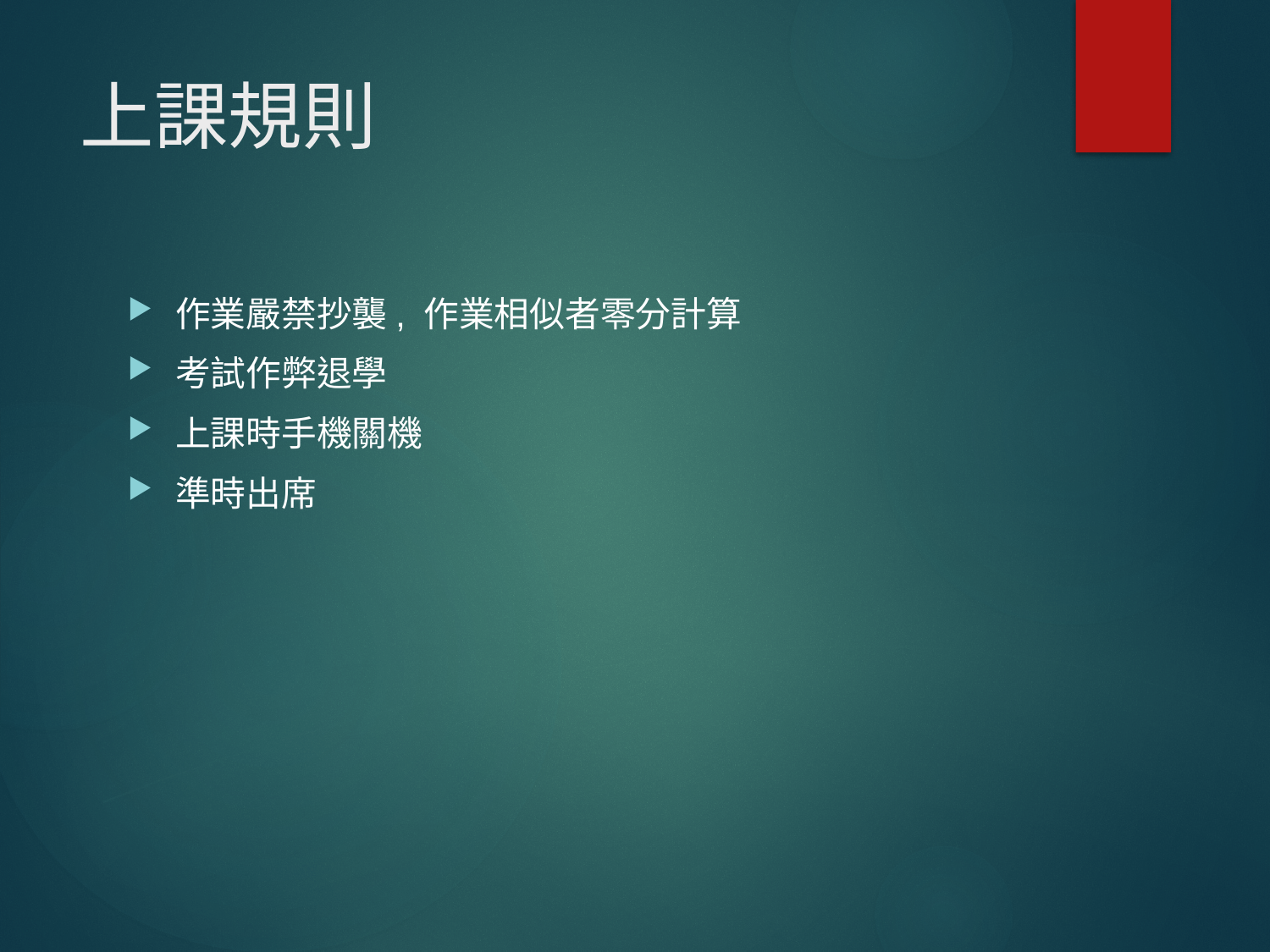

# 上課規則
作業嚴禁抄襲, 作業相似者零分計算
考試作弊退學
上課時手機關機
準時出席